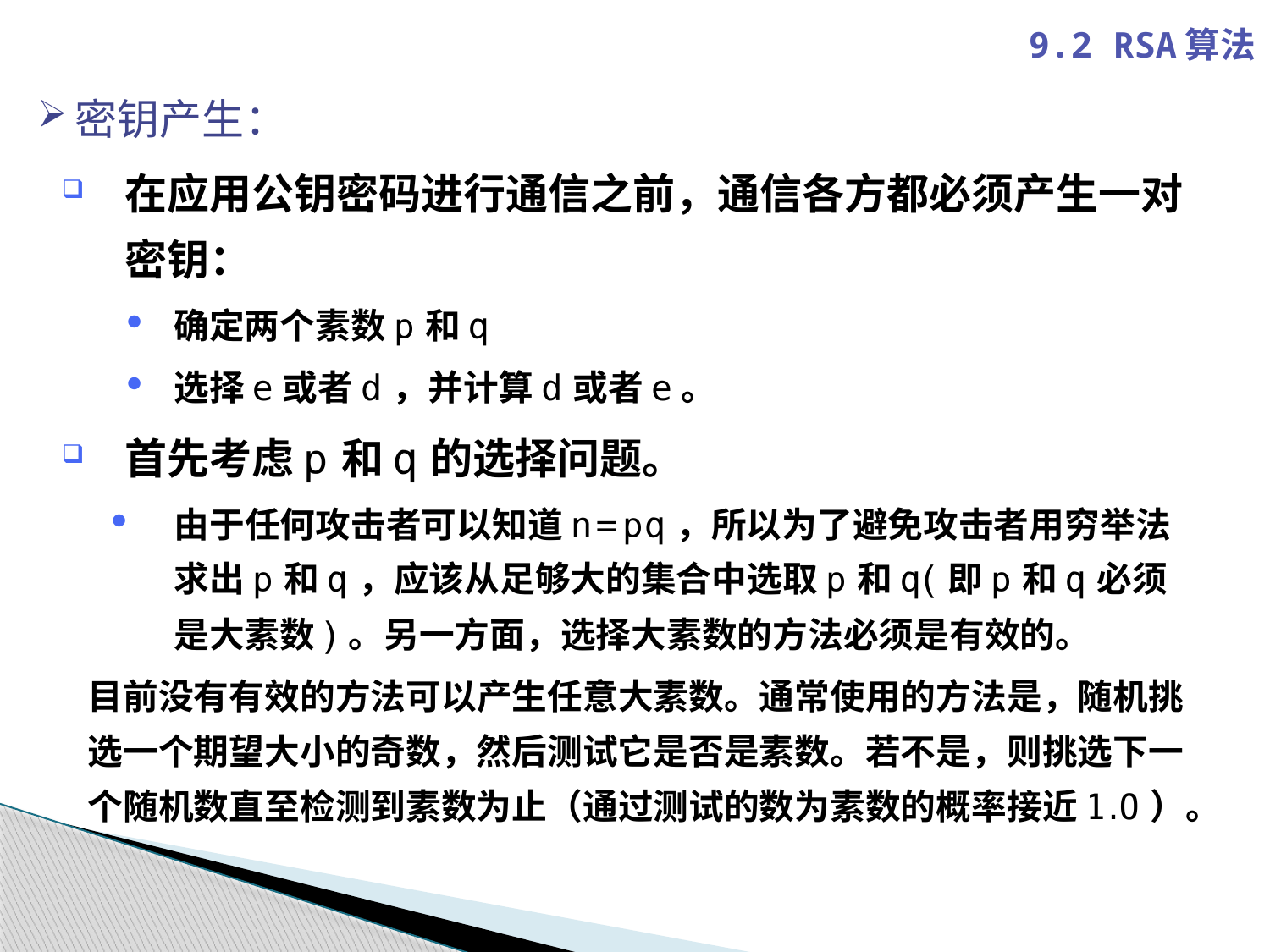

9.2 RSA算法
密钥产生：
在应用公钥密码进行通信之前，通信各方都必须产生一对密钥：
确定两个素数p和q
选择e或者d，并计算d或者e。
首先考虑p和q的选择问题。
由于任何攻击者可以知道n=pq，所以为了避免攻击者用穷举法求出p和q，应该从足够大的集合中选取p和q(即p和q必须是大素数)。另一方面，选择大素数的方法必须是有效的。
目前没有有效的方法可以产生任意大素数。通常使用的方法是，随机挑选一个期望大小的奇数，然后测试它是否是素数。若不是，则挑选下一个随机数直至检测到素数为止（通过测试的数为素数的概率接近1.0）。